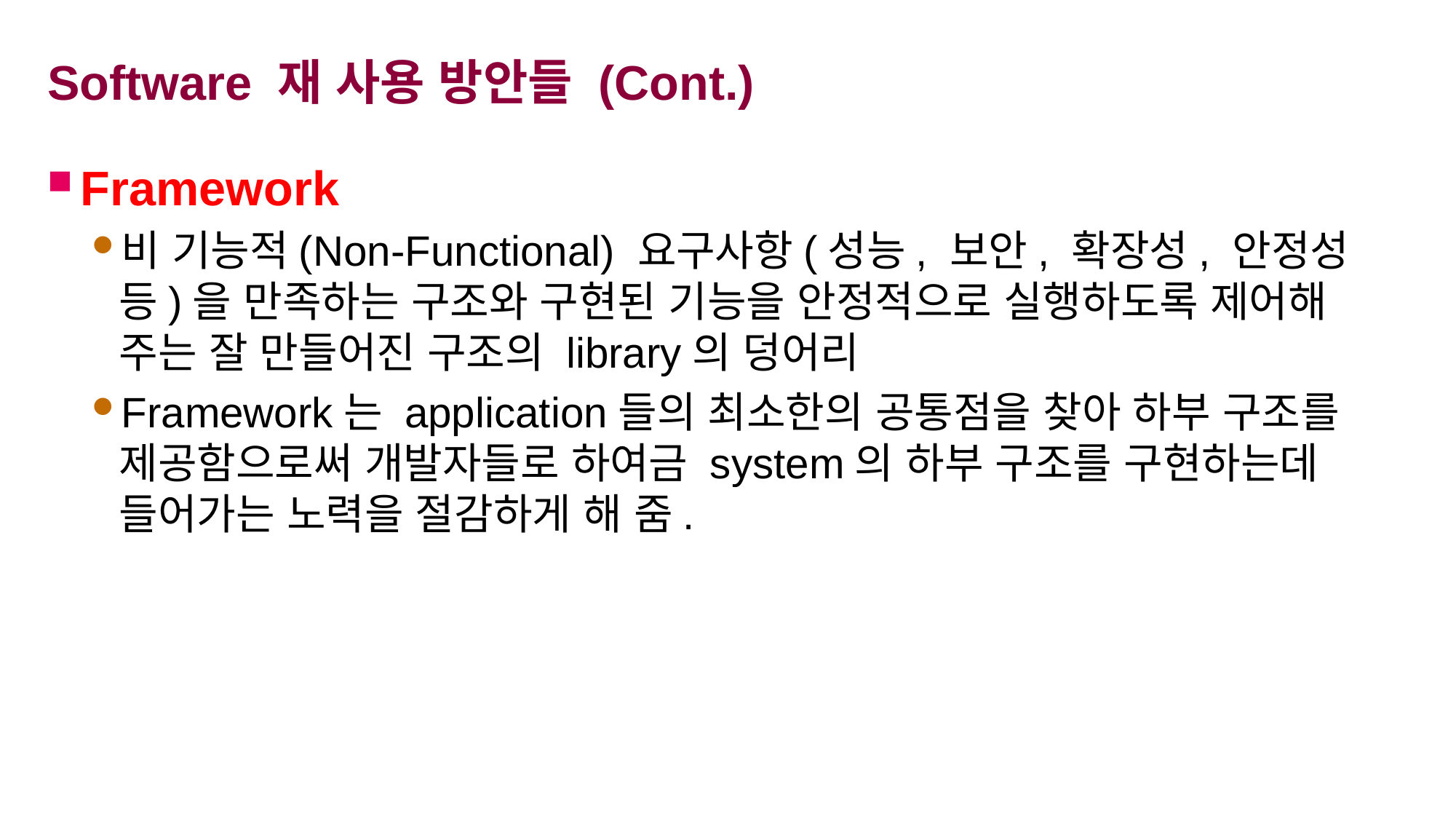

# Software 재 사용 방안들 (Cont.)
Framework
비 기능적(Non-Functional) 요구사항(성능, 보안, 확장성, 안정성 등)을 만족하는 구조와 구현된 기능을 안정적으로 실행하도록 제어해 주는 잘 만들어진 구조의 library의 덩어리
Framework는 application들의 최소한의 공통점을 찾아 하부 구조를 제공함으로써 개발자들로 하여금 system의 하부 구조를 구현하는데 들어가는 노력을 절감하게 해 줌.